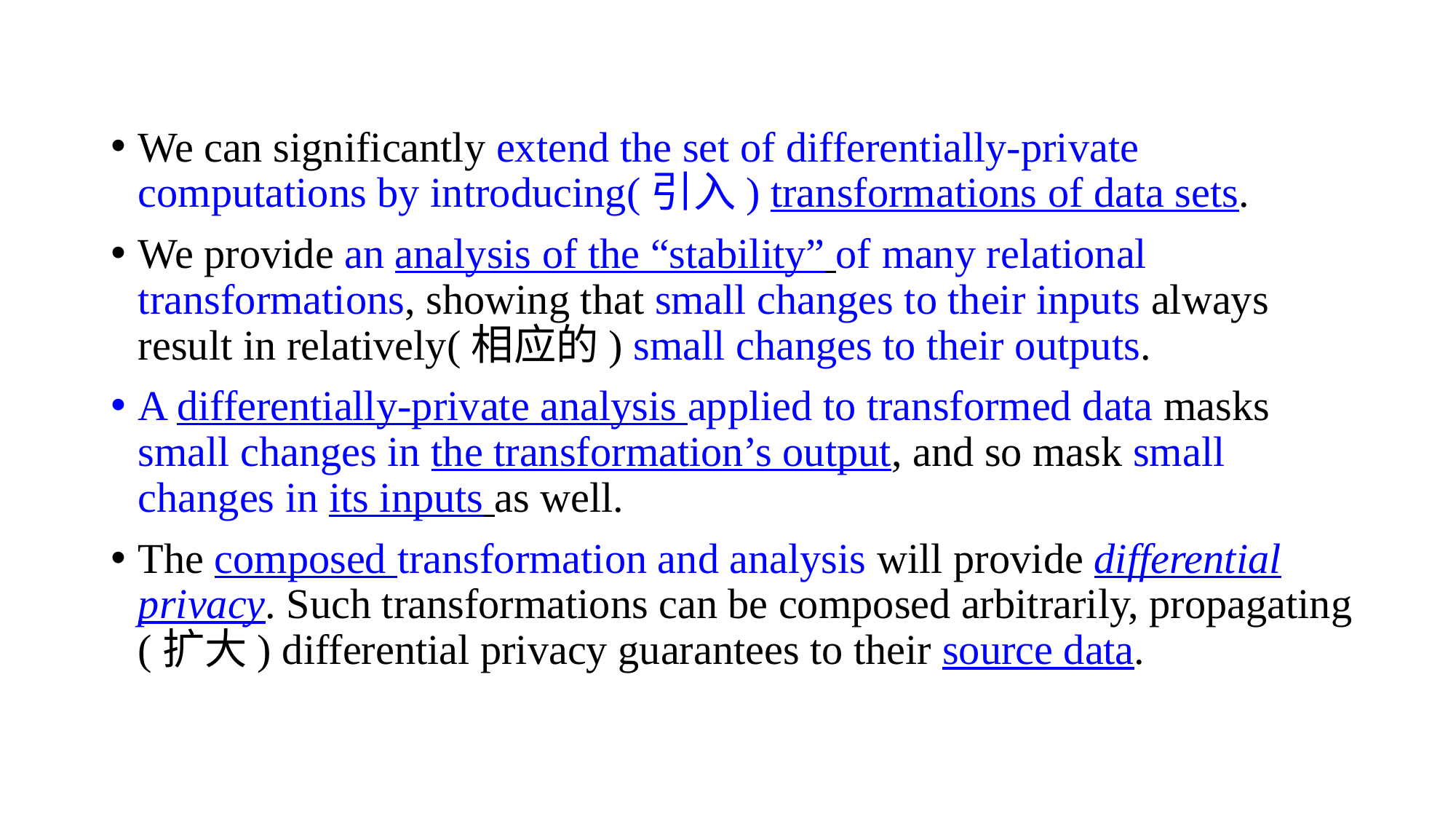

We can significantly extend the set of differentially-private computations by introducing(引入) transformations of data sets.
We provide an analysis of the “stability” of many relational transformations, showing that small changes to their inputs always result in relatively(相应的) small changes to their outputs.
A differentially-private analysis applied to transformed data masks small changes in the transformation’s output, and so mask small changes in its inputs as well.
The composed transformation and analysis will provide differential privacy. Such transformations can be composed arbitrarily, propagating (扩大) differential privacy guarantees to their source data.